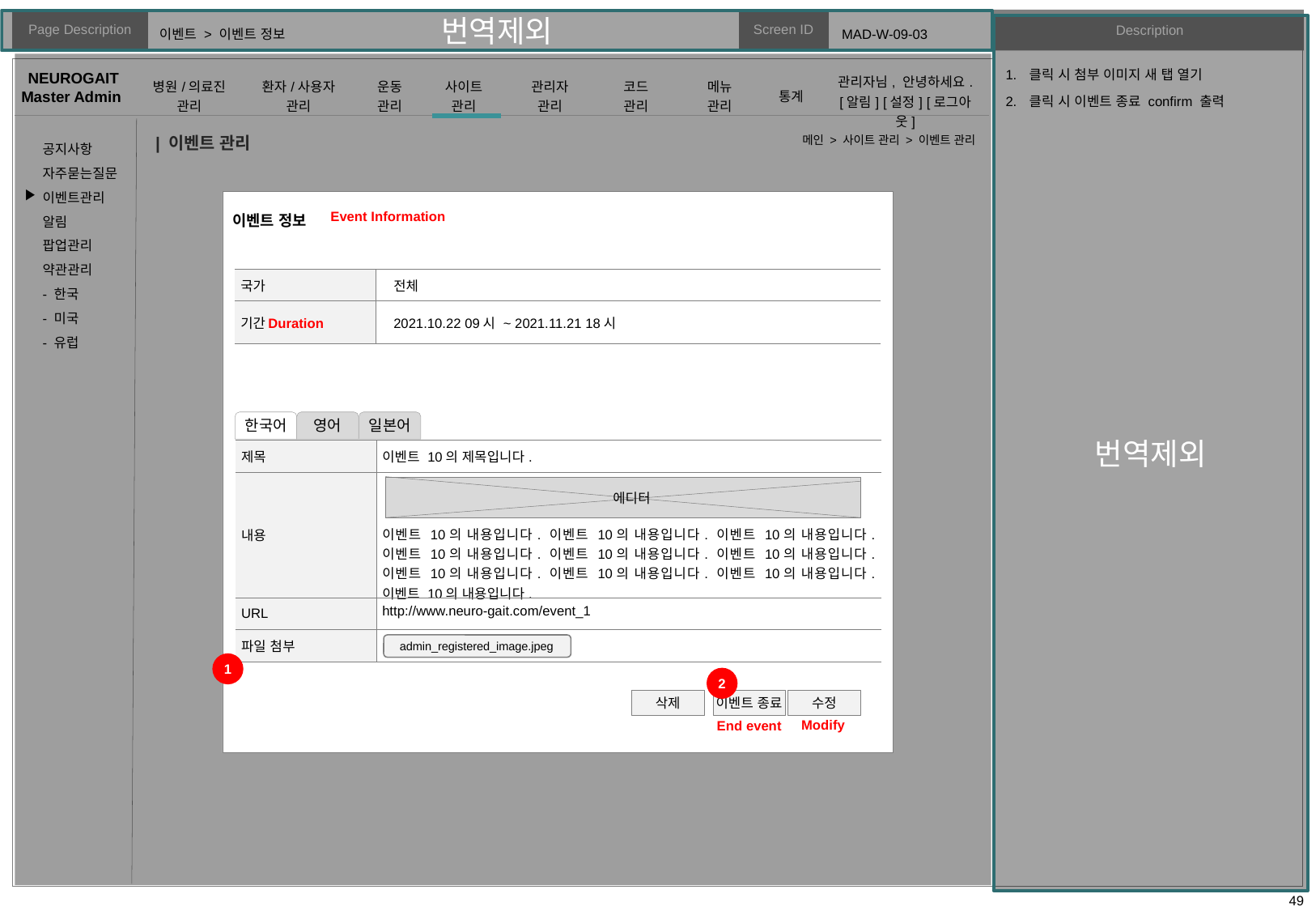

# 이벤트 > 이벤트 정보
MAD-W-09-03
클릭 시 첨부 이미지 새 탭 열기
클릭 시 이벤트 종료 confirm 출력

| 이벤트 관리
메인 > 사이트 관리 > 이벤트 관리
▶

이벤트 정보
Event Information
| 국가 | 전체 |
| --- | --- |
| 기간 | 2021.10.22 09시 ~ 2021.11.21 18시 |
Duration
한국어
영어
일본어
| 제목 | 이벤트 10의 제목입니다. |
| --- | --- |
| 내용 | 이벤트 10의 내용입니다. 이벤트 10의 내용입니다. 이벤트 10의 내용입니다. 이벤트 10의 내용입니다. 이벤트 10의 내용입니다. 이벤트 10의 내용입니다. 이벤트 10의 내용입니다. 이벤트 10의 내용입니다. 이벤트 10의 내용입니다. 이벤트 10의 내용입니다. |
| URL | http://www.neuro-gait.com/event\_1 |
| 파일 첨부 |  |

에디터

admin_registered_image.jpeg
1
2
삭제
이벤트 종료
수정
Modify
End event